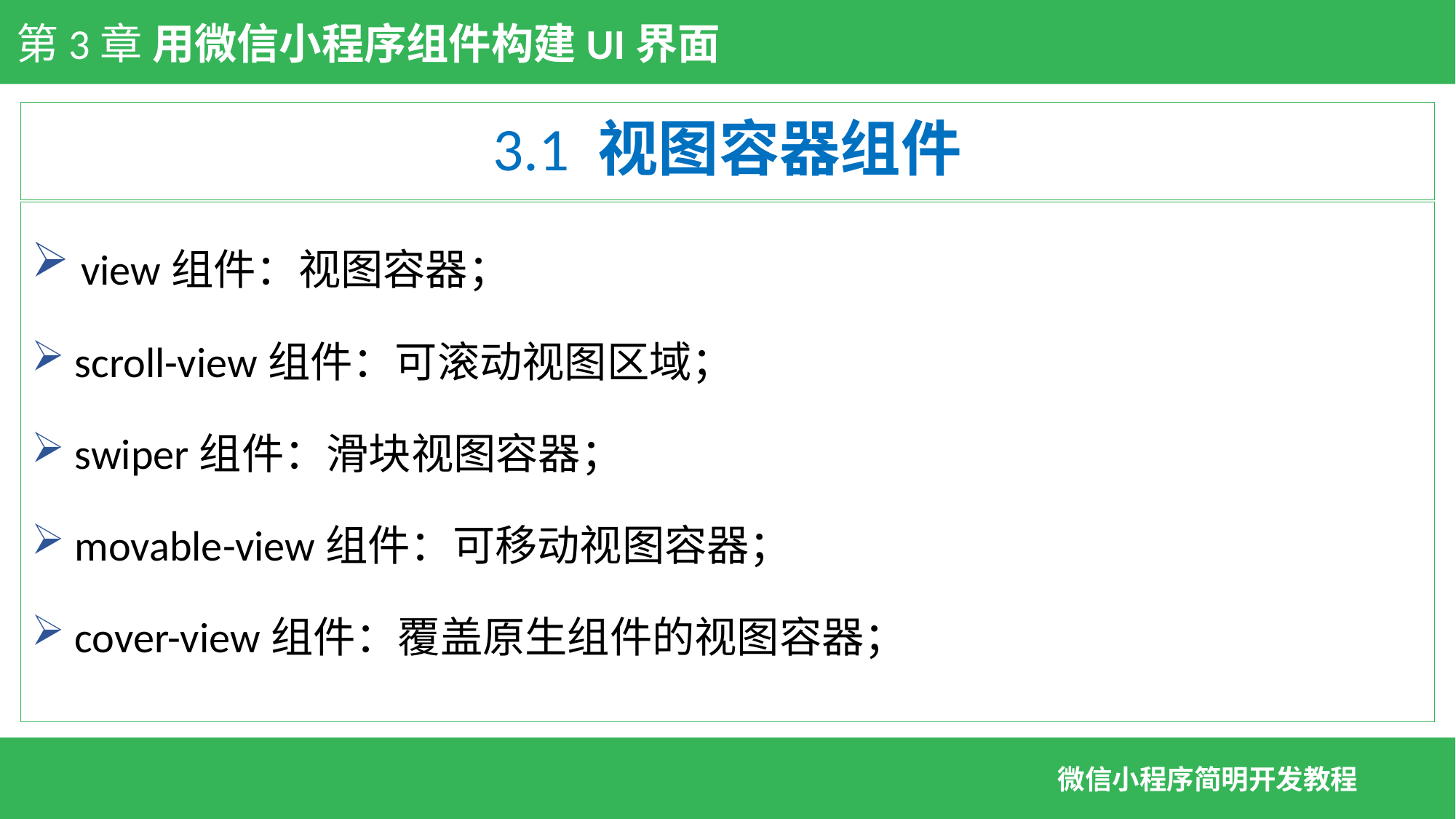

第3章 用微信小程序组件构建UI界面

# 3.1 视图容器组件
 view组件：视图容器；
 scroll-view组件：可滚动视图区域；
 swiper组件：滑块视图容器；
 movable-view组件：可移动视图容器；
 cover-view组件：覆盖原生组件的视图容器；

微信小程序简明开发教程